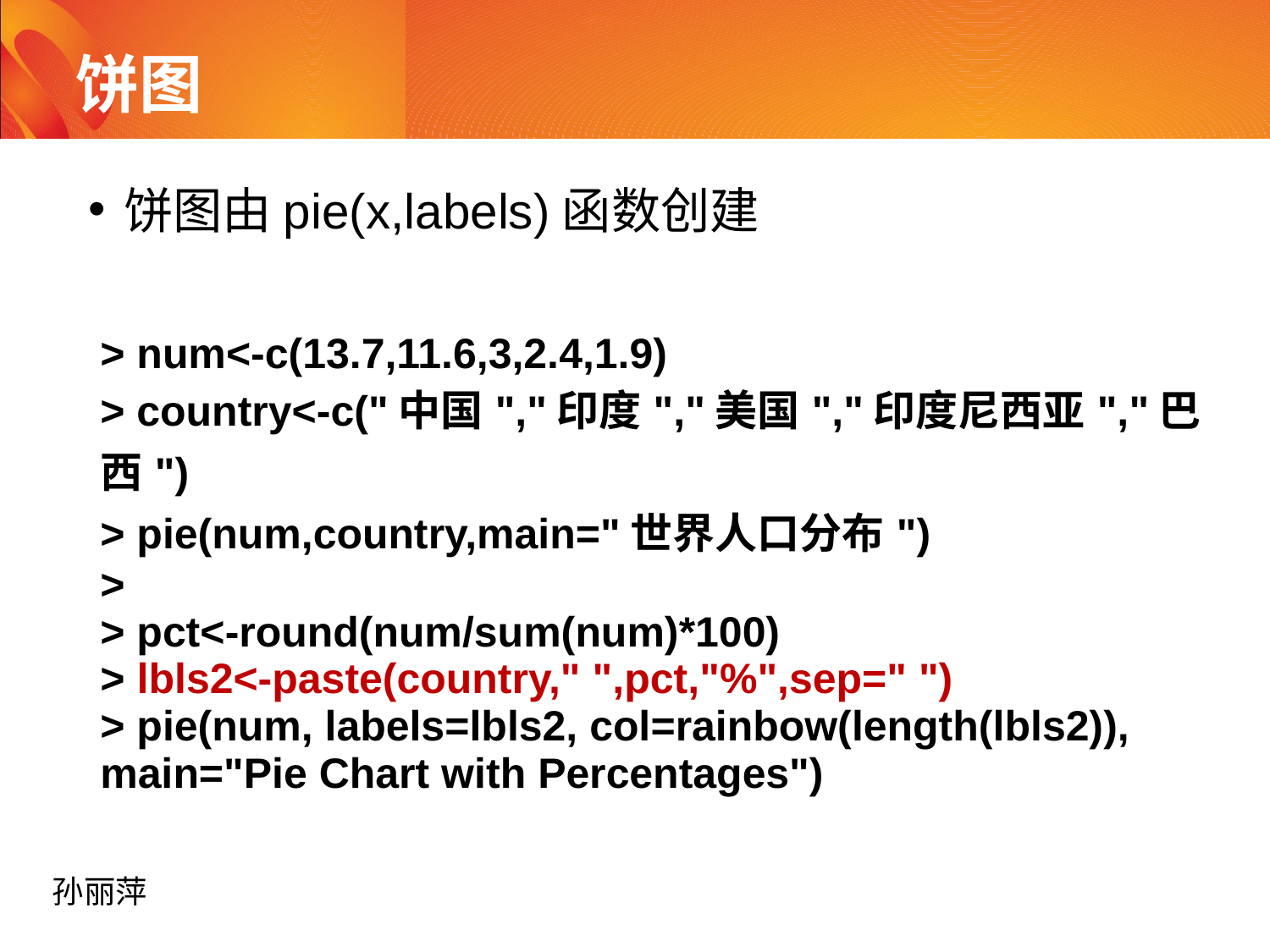

# 饼图
饼图由pie(x,labels)函数创建

| > num<-c(13.7,11.6,3,2.4,1.9) > country<-c("中国","印度","美国","印度尼西亚","巴西") > pie(num,country,main="世界人口分布") > > pct<-round(num/sum(num)\*100) > lbls2<-paste(country," ",pct,"%",sep=" ") > pie(num, labels=lbls2, col=rainbow(length(lbls2)), main="Pie Chart with Percentages") |
| --- |
19